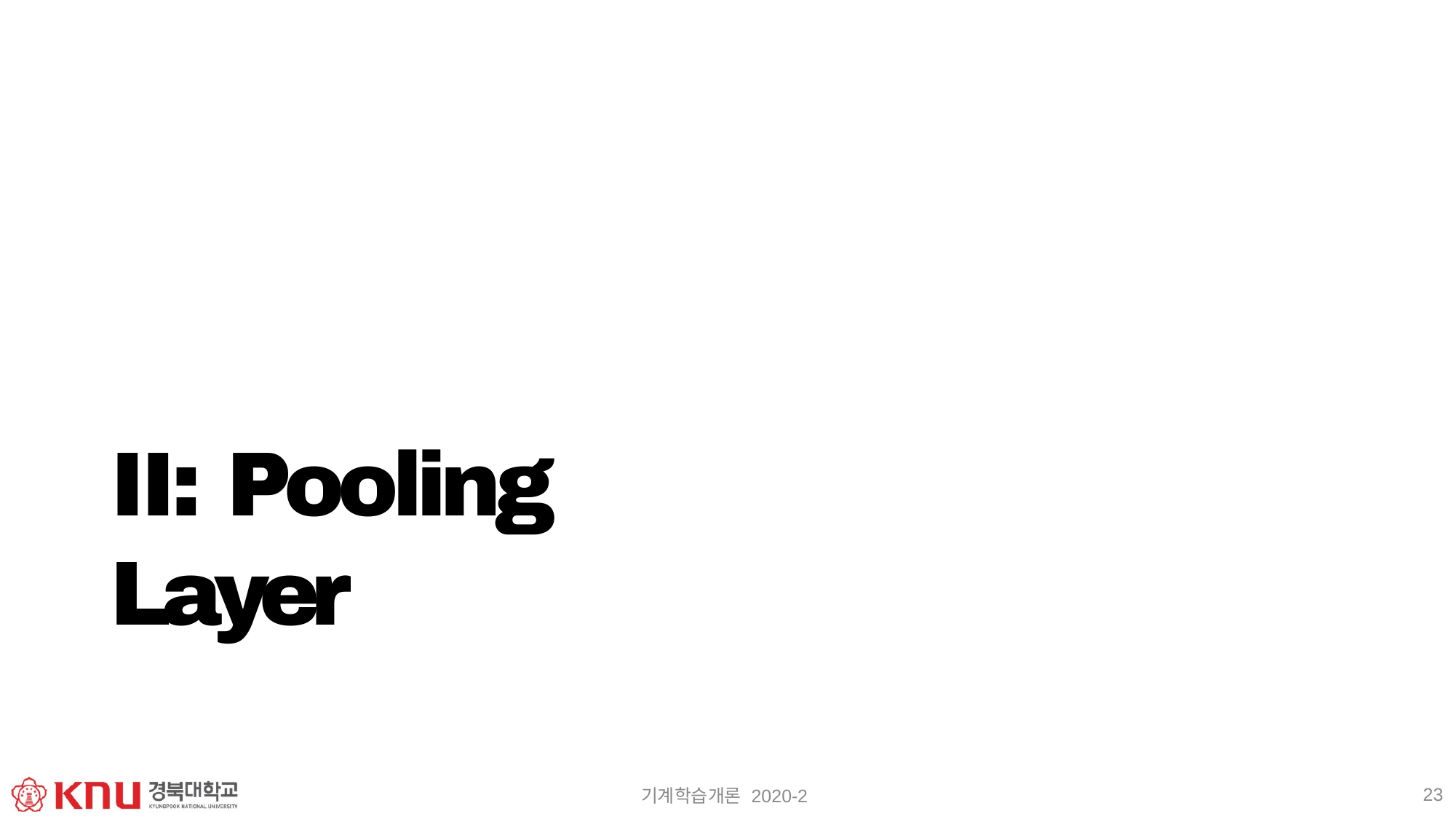

# II: Pooling Layer
23
기계학습개론 2020-2